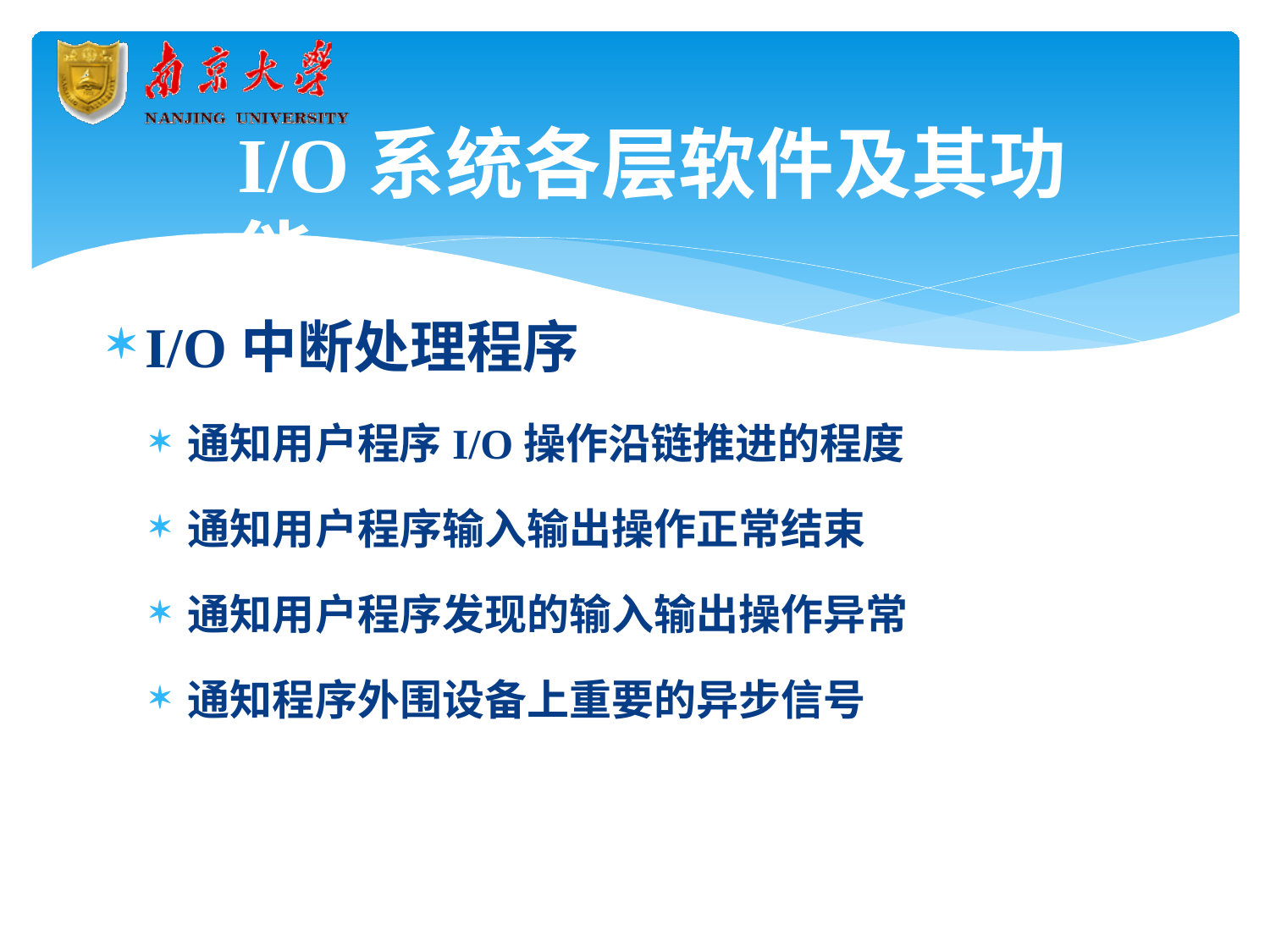

# I/O系统各层软件及其功能
I/O中断处理程序
通知用户程序I/O操作沿链推进的程度
通知用户程序输入输出操作正常结束
通知用户程序发现的输入输出操作异常
通知程序外围设备上重要的异步信号